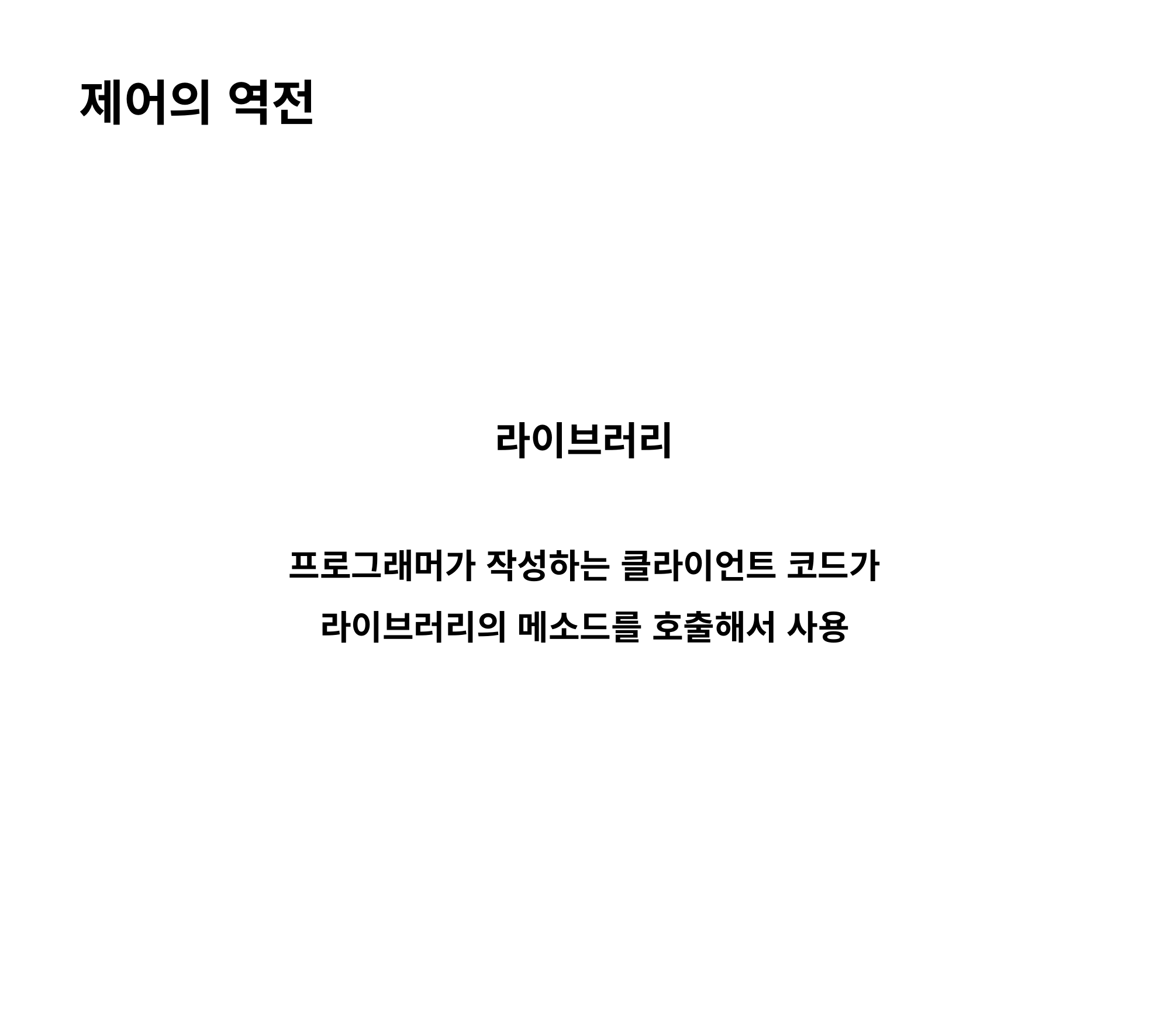

제어의 역전
라이브러리

프로그래머가 작성하는 클라이언트 코드가
라이브러리의 메소드를 호출해서 사용